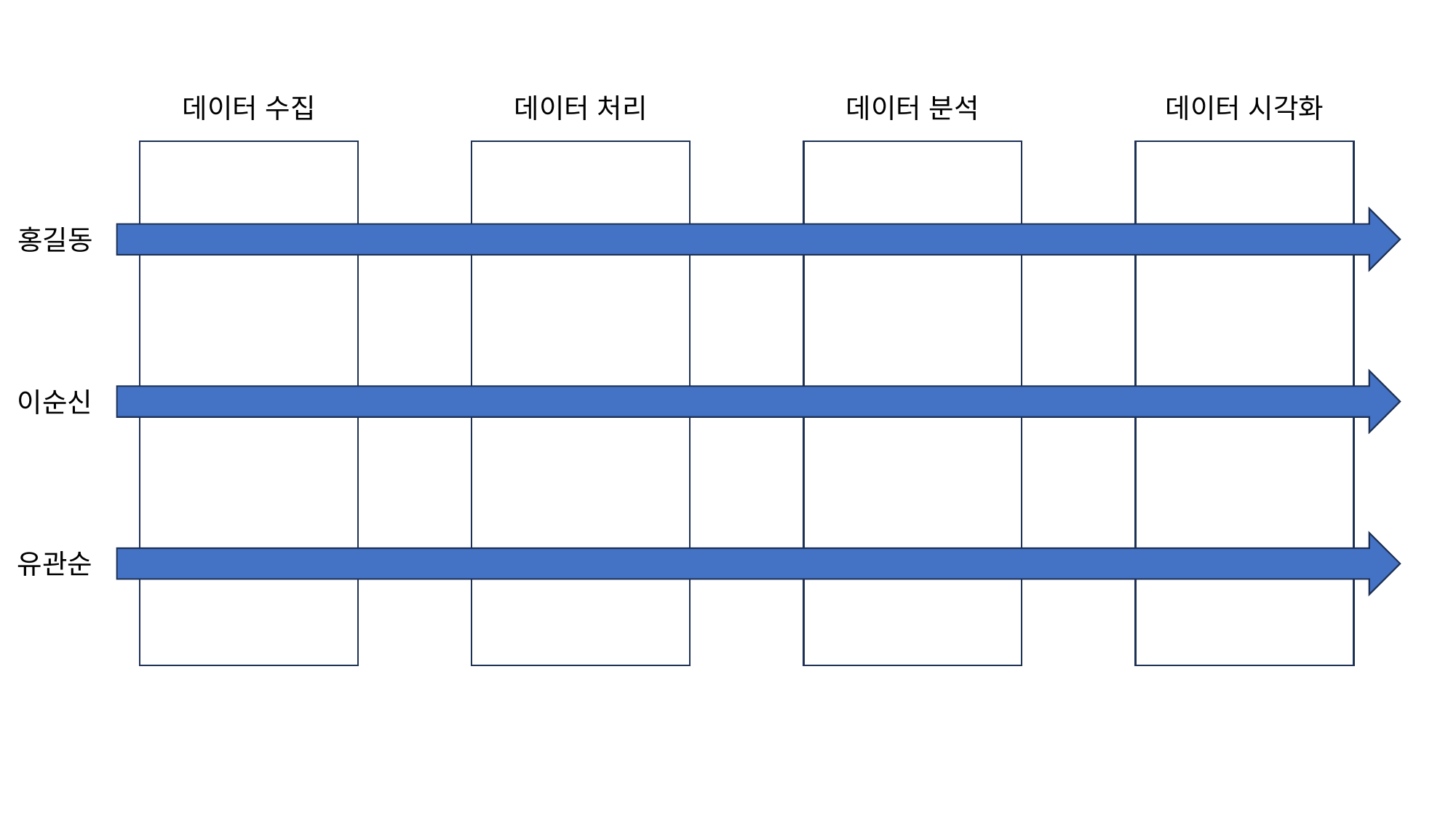

데이터 수집
데이터 처리
데이터 분석
데이터 시각화

홍길동

이순신

유관순